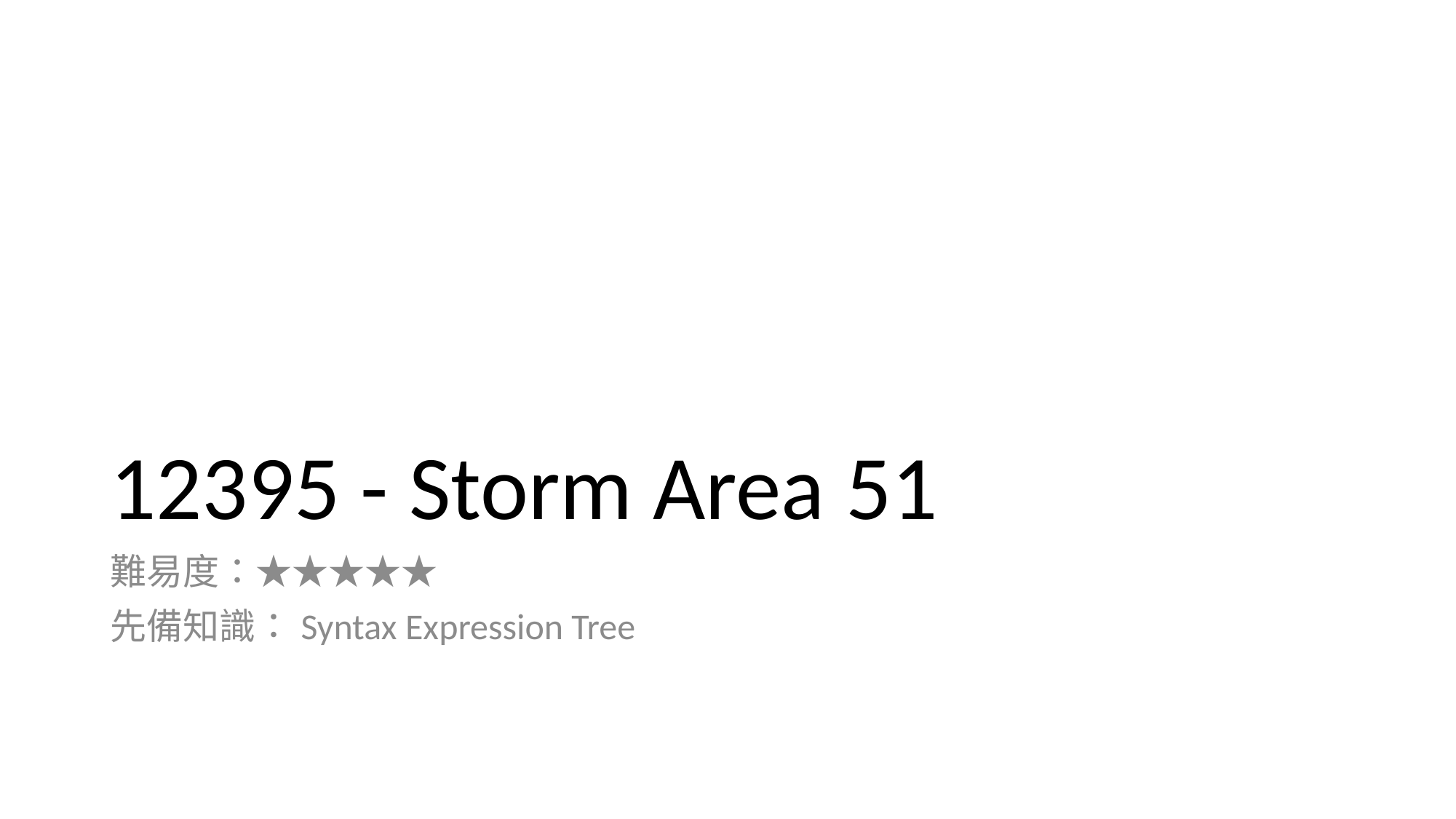

# 12395 - Storm Area 51
難易度：★★★★★
先備知識：Syntax Expression Tree